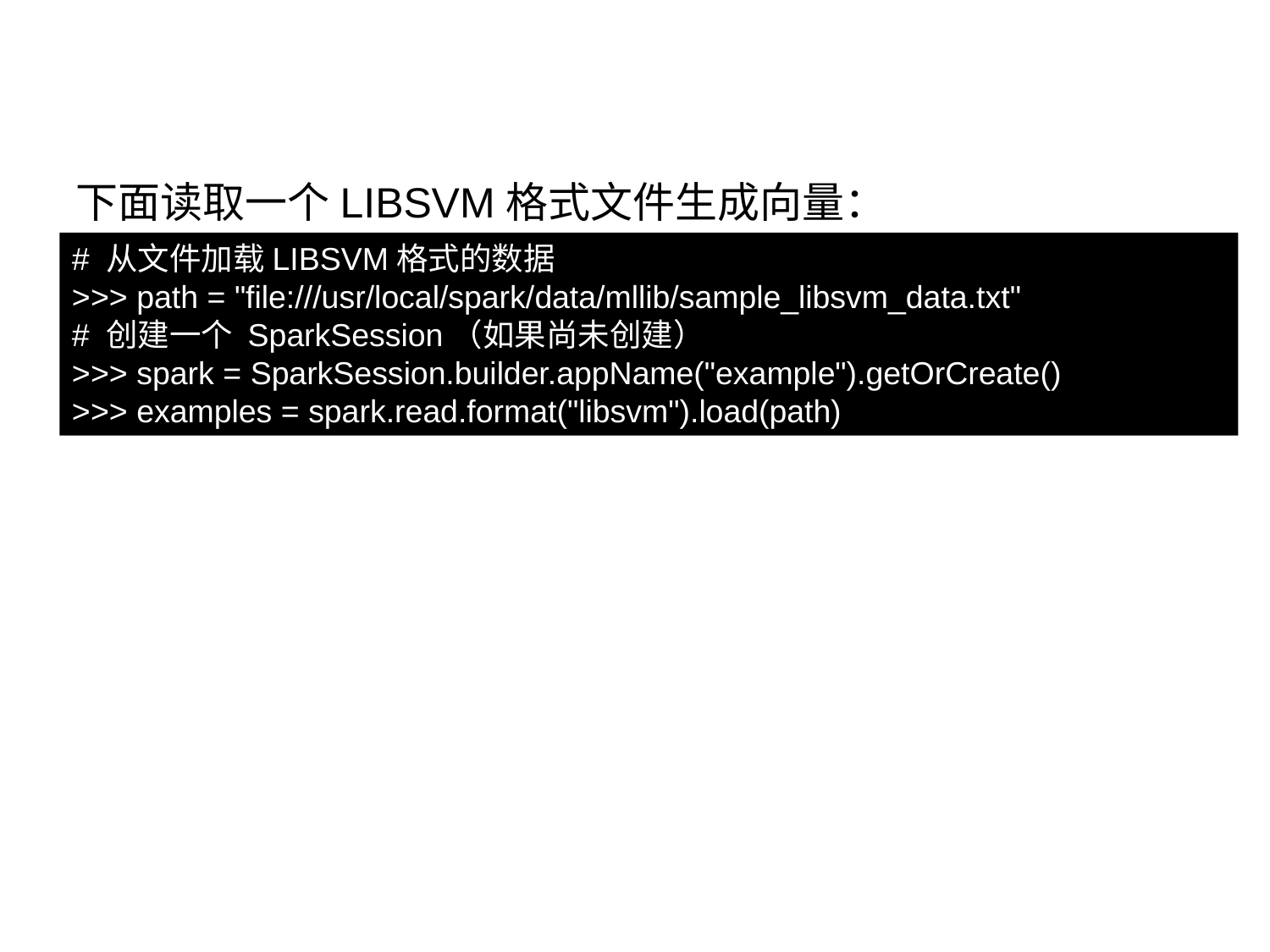

9.3.2 标注点
下面读取一个LIBSVM格式文件生成向量：

下面继续查看加载进来的标注点的值：
# 从文件加载LIBSVM格式的数据
>>> path = "file:///usr/local/spark/data/mllib/sample_libsvm_data.txt"
# 创建一个 SparkSession（如果尚未创建）
>>> spark = SparkSession.builder.appName("example").getOrCreate()
>>> examples = spark.read.format("libsvm").load(path)